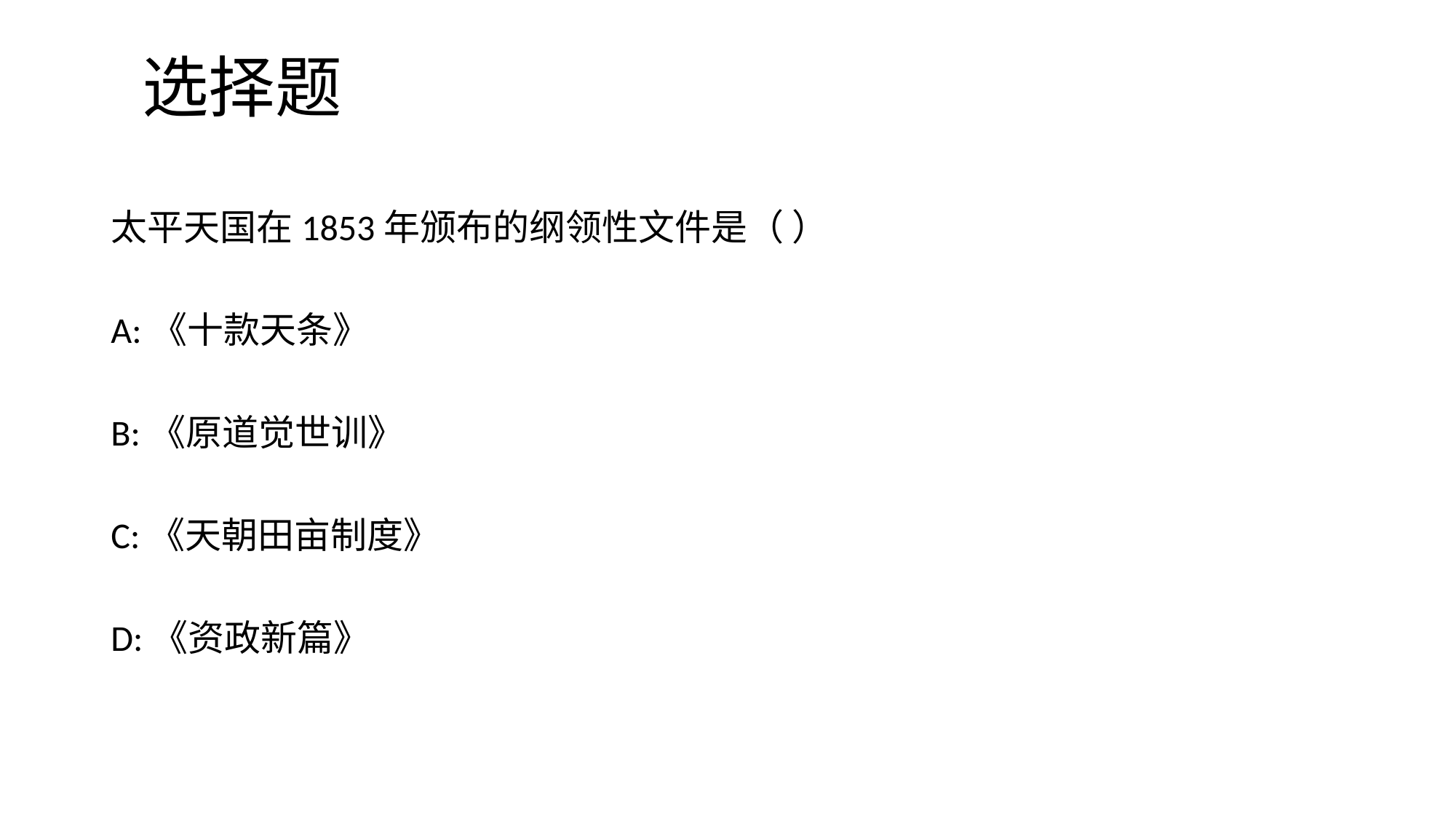

# 选择题
太平天国在1853年颁布的纲领性文件是（ ）
A:《十款天条》
B:《原道觉世训》
C:《天朝田亩制度》
D:《资政新篇》